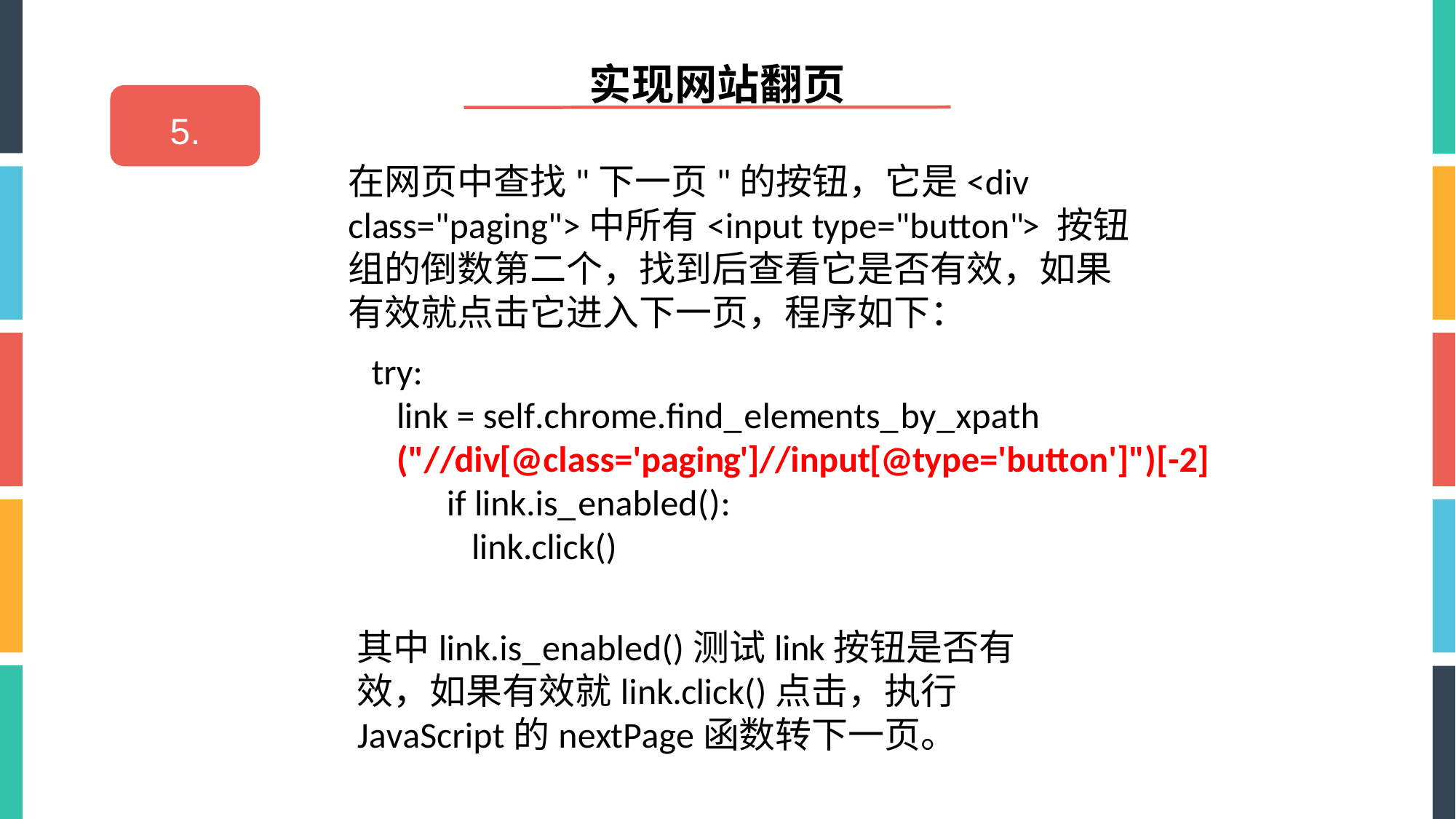

# 实现网站翻页

5.
在网页中查找"下一页"的按钮，它是<div class="paging">中所有<input type="button"> 按钮组的倒数第二个，找到后查看它是否有效，如果有效就点击它进入下一页，程序如下：

try:
link = self.chrome.find_elements_by_xpath
("//div[@class='paging']//input[@type='button']")[-2]
if link.is_enabled():
link.click()

其中link.is_enabled()测试link按钮是否有效，如果有效就link.click()点击，执行
JavaScript的nextPage函数转下一页。